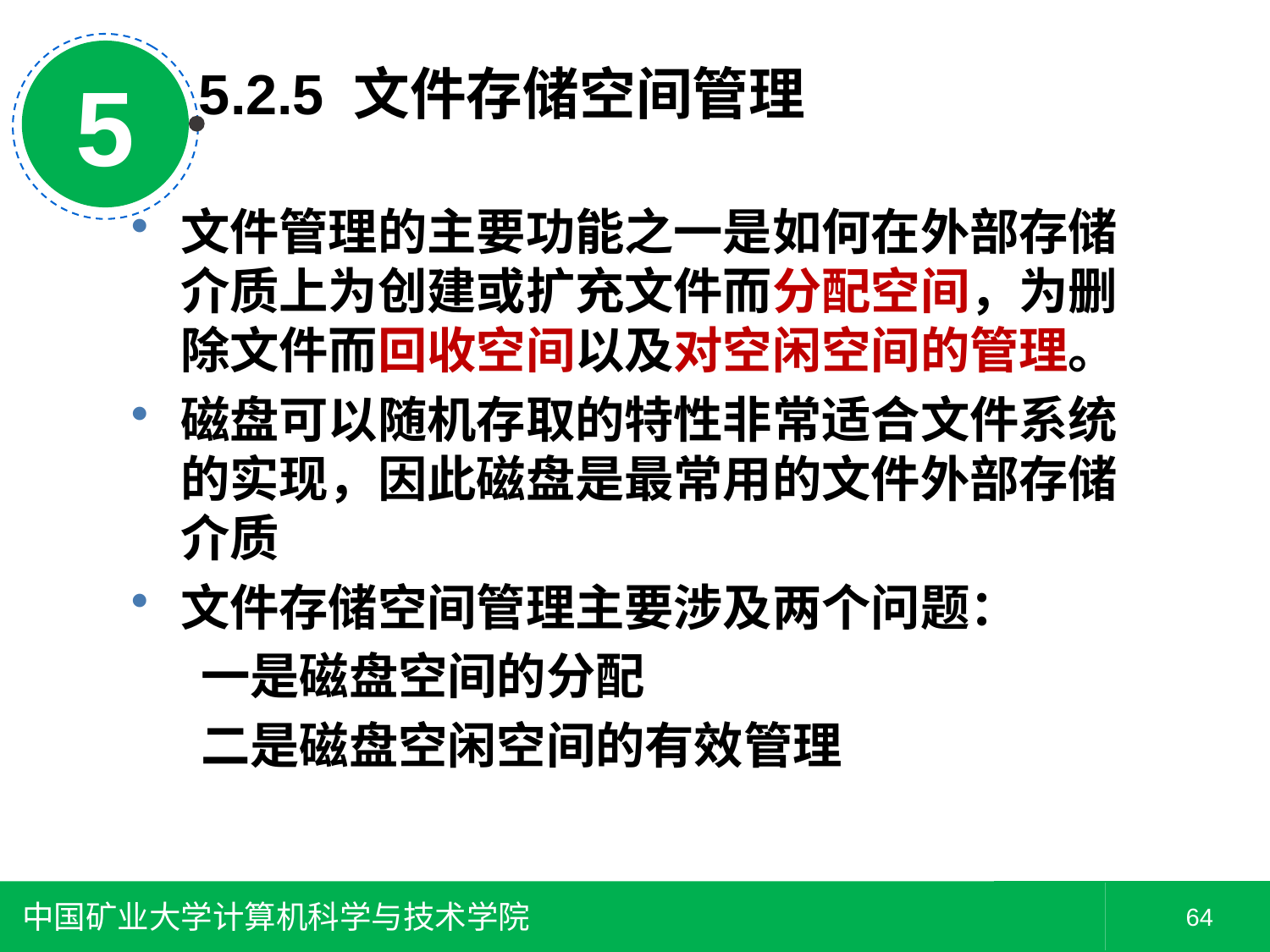

5
5.2.5 文件存储空间管理

文件管理的主要功能之一是如何在外部存储介质上为创建或扩充文件而分配空间，为删除文件而回收空间以及对空闲空间的管理。
磁盘可以随机存取的特性非常适合文件系统的实现，因此磁盘是最常用的文件外部存储介质
文件存储空间管理主要涉及两个问题：
     一是磁盘空间的分配
     二是磁盘空闲空间的有效管理